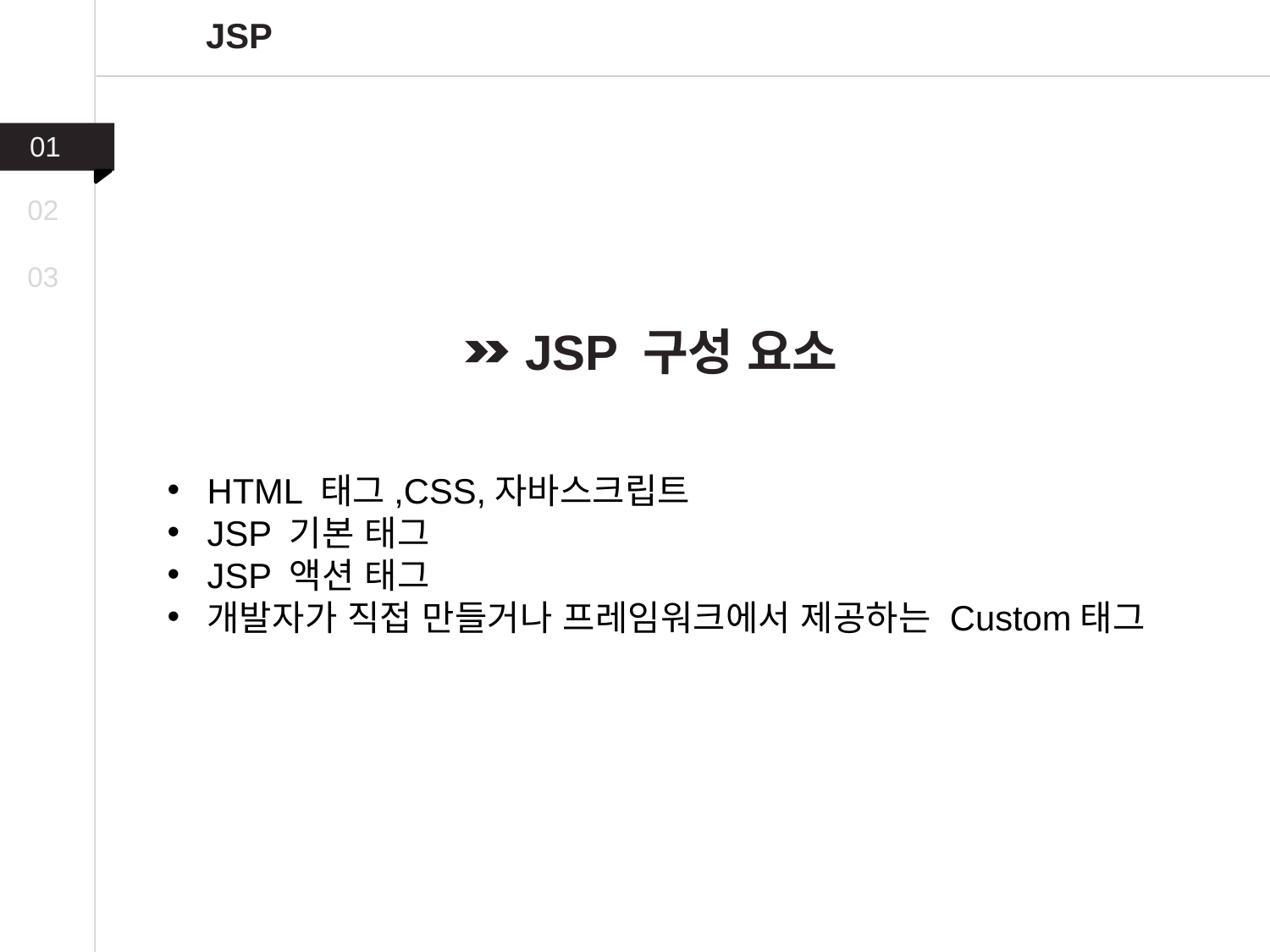

JSP
01

02
03
  JSP 구성 요소

HTML 태그,CSS,자바스크립트
JSP 기본 태그
JSP 액션 태그
개발자가 직접 만들거나 프레임워크에서 제공하는 Custom태그